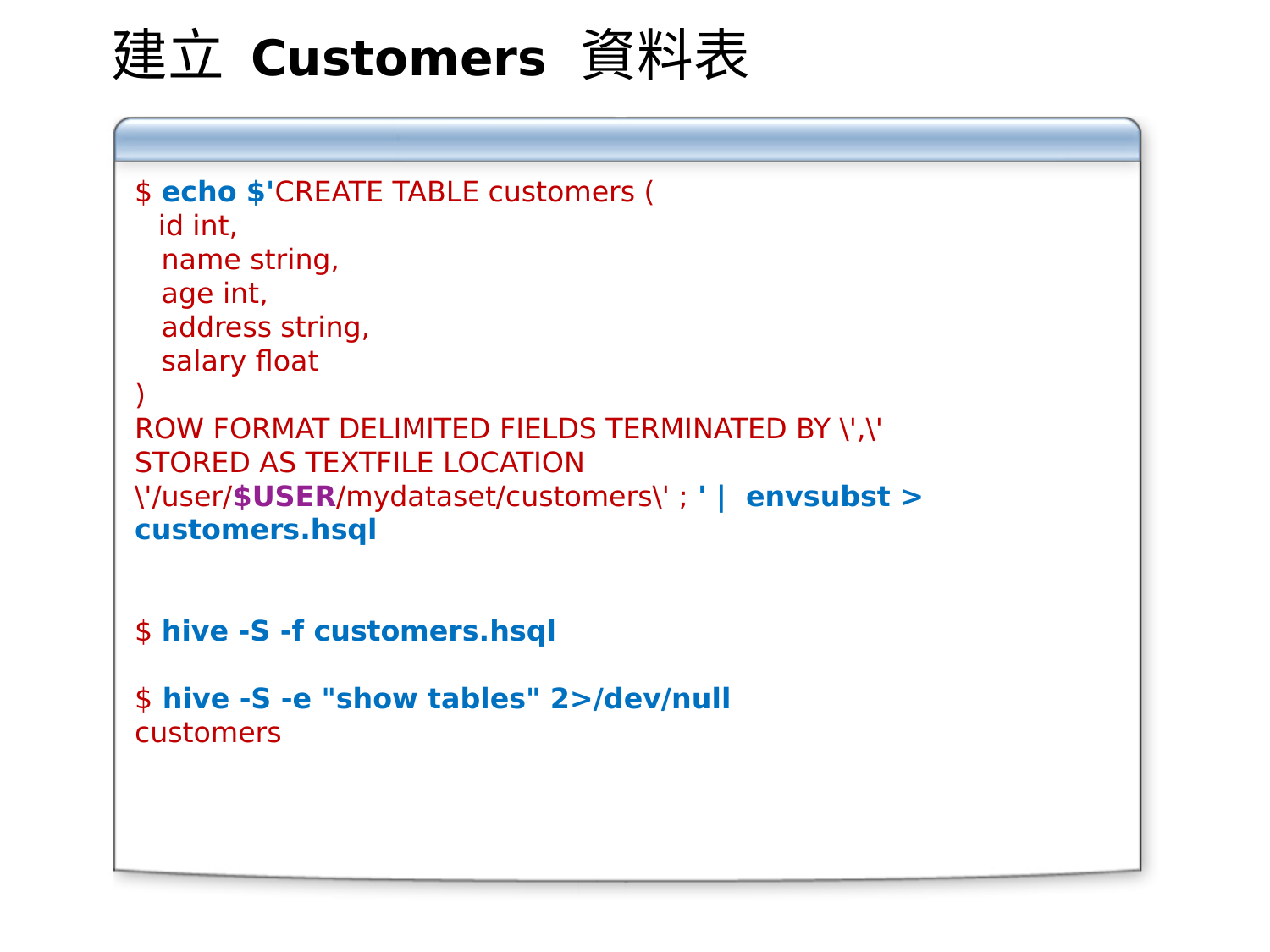

建立 Customers 資料表
$ echo $'CREATE TABLE customers (
   id int,
   name string,
   age int,
   address string,
   salary float
)
ROW FORMAT DELIMITED FIELDS TERMINATED BY \',\'
STORED AS TEXTFILE LOCATION \'/user/$USER/mydataset/customers\' ; ' |  envsubst > customers.hsql

$ hive -S -f customers.hsql

$ hive -S -e "show tables" 2>/dev/null
customers